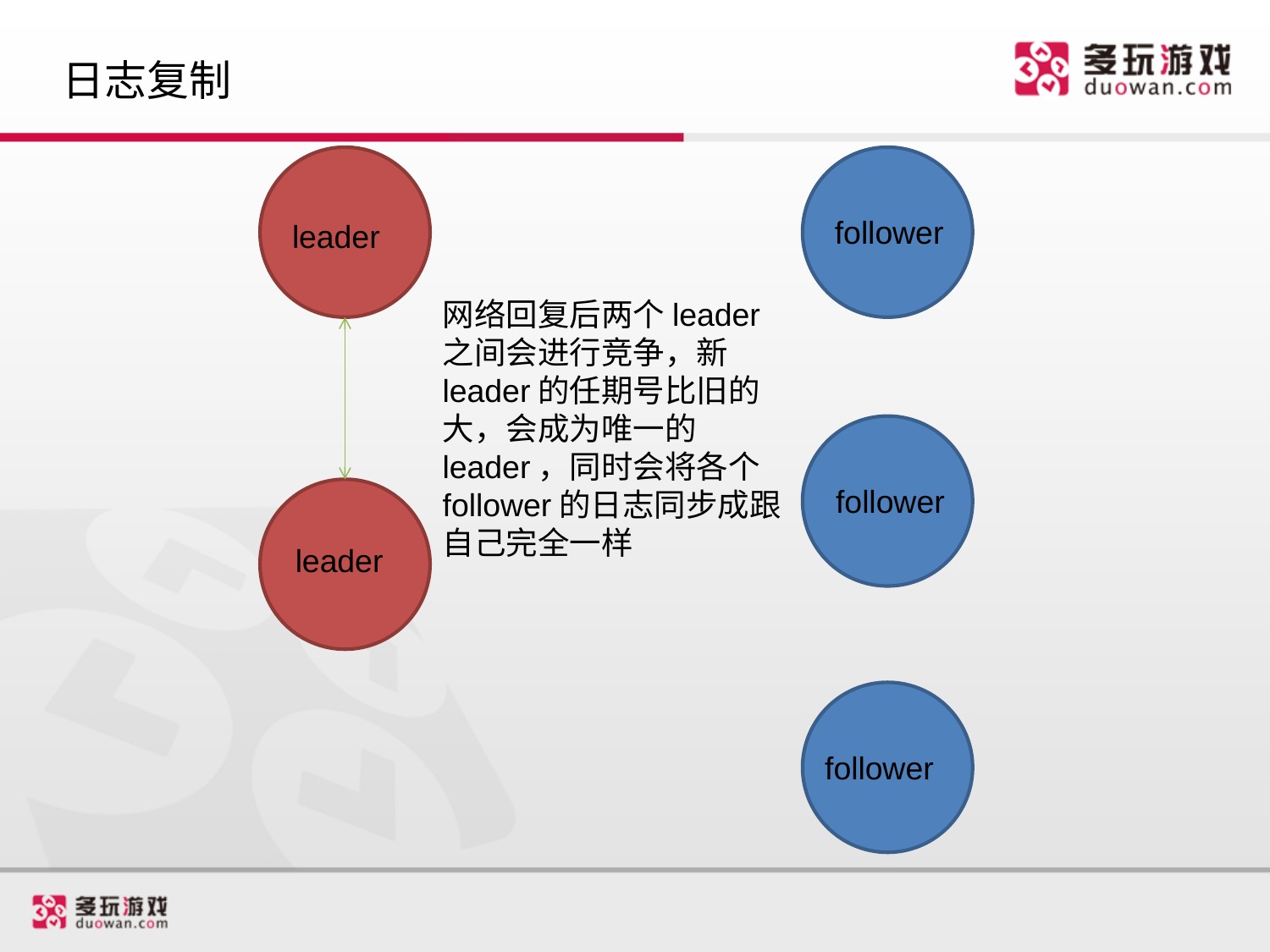

# 日志复制

follower
leader
网络回复后两个leader之间会进行竞争，新leader的任期号比旧的大，会成为唯一的leader，同时会将各个follower的日志同步成跟自己完全一样

follower

leader

follower